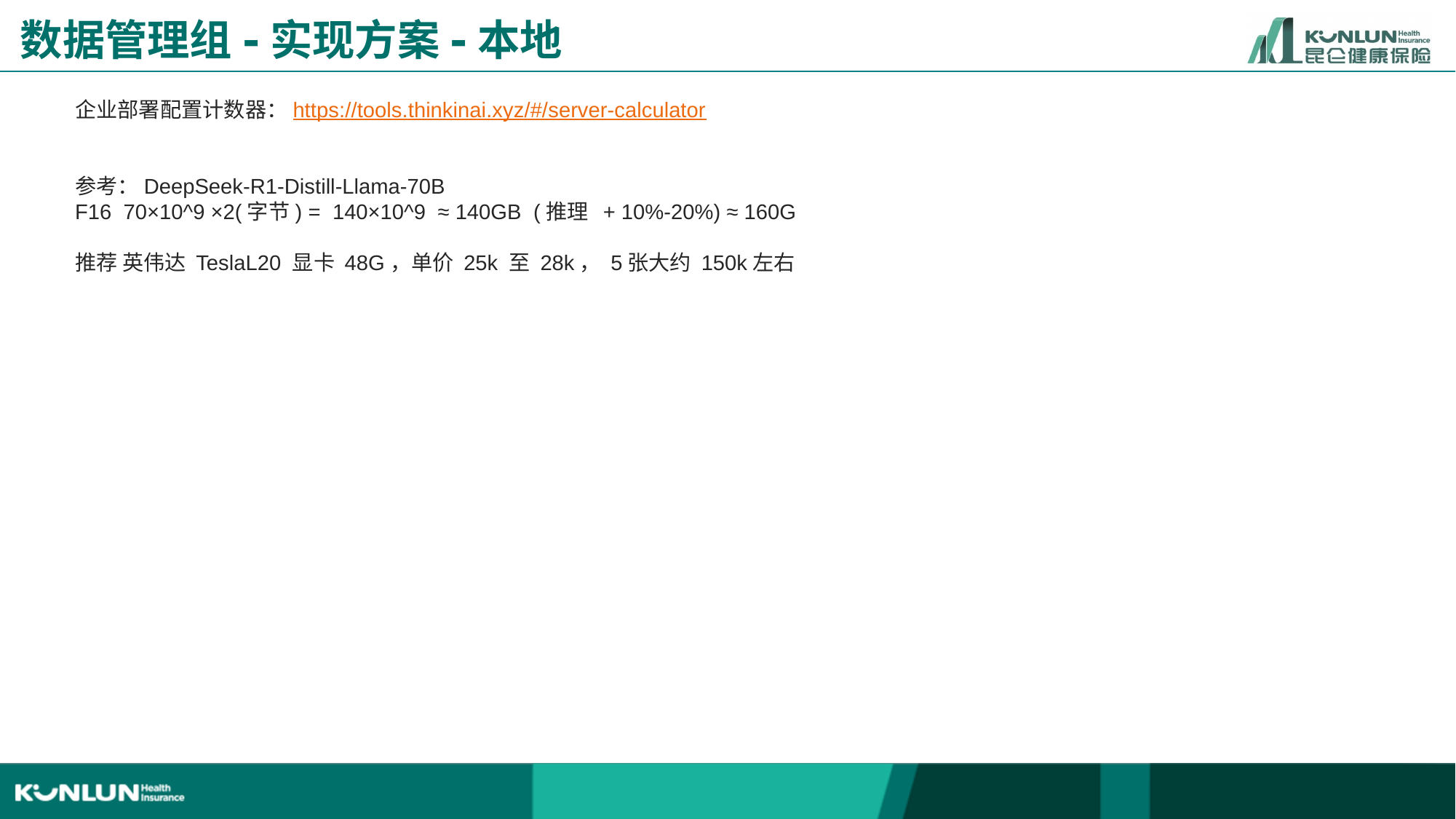

数据管理组-实现方案-本地
企业部署配置计数器：https://tools.thinkinai.xyz/#/server-calculator

参考：DeepSeek-R1-Distill-Llama-70B
F16  70×10^9 ×2(字节) =  140×10^9  ≈ 140GB  (推理  + 10%-20%) ≈ 160G

推荐 英伟达 TeslaL20 显卡 48G，单价 25k 至 28k， 5张大约 150k左右